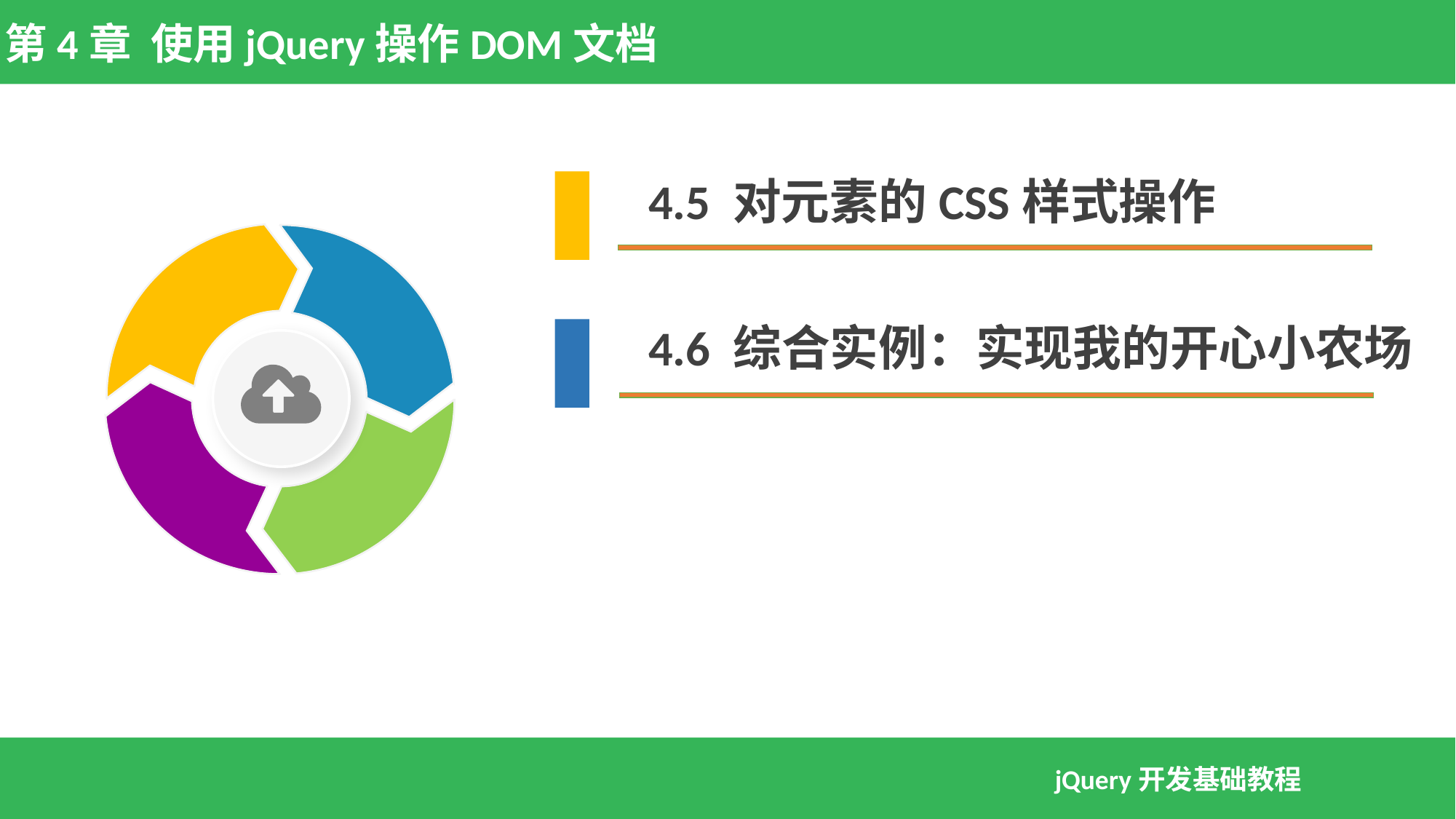

第4章  使用jQuery操作DOM文档

4.5 对元素的CSS样式操作

4.6 综合实例：实现我的开心小农场

jQuery开发基础教程